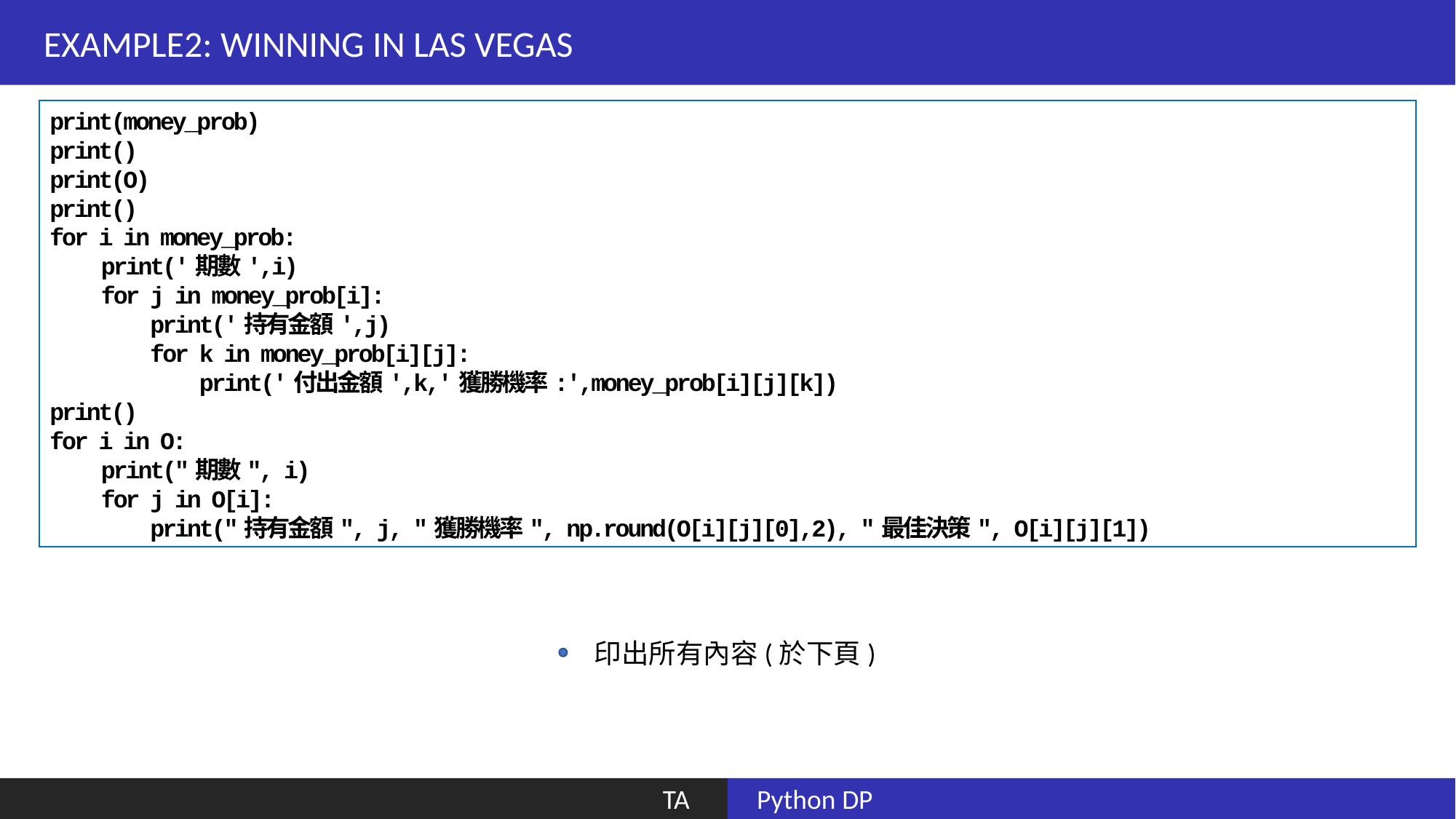

EXAMPLE2: WINNING IN LAS VEGAS
print(money_prob)
print()
print(O)
print()
for i in money_prob:
    print('期數',i)
    for j in money_prob[i]:
        print('持有金額',j)
        for k in money_prob[i][j]:
            print('付出金額',k,'獲勝機率:',money_prob[i][j][k])
print()
for i in O:
    print("期數", i)
    for j in O[i]:
        print("持有金額", j, "獲勝機率", np.round(O[i][j][0],2), "最佳決策", O[i][j][1])
印出所有內容(於下頁)

                                                                                                      TA
   Python DP